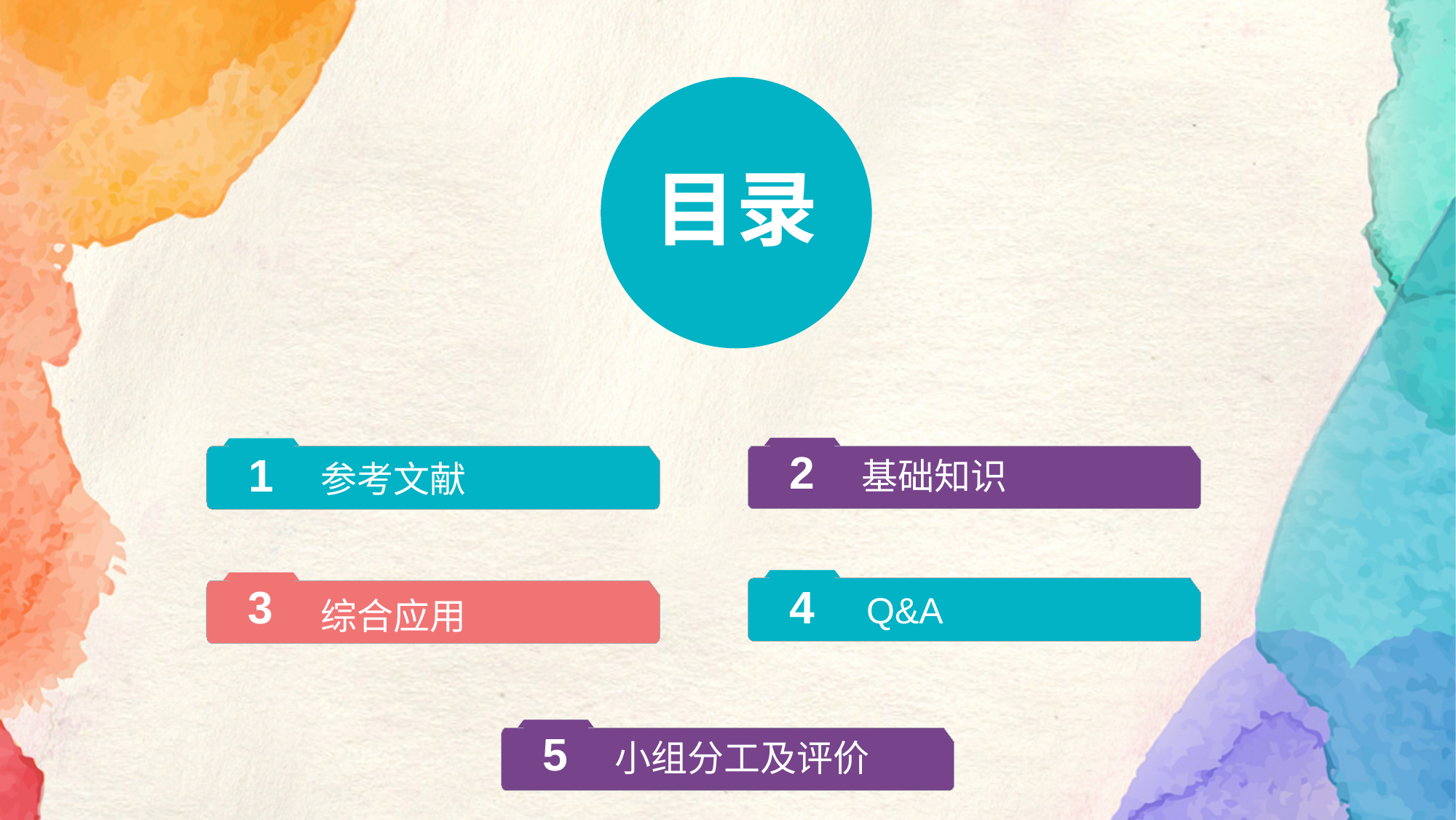

目录

2

基础知识

1

参考文献

4

Q&A

3

综合应用

5

小组分工及评价